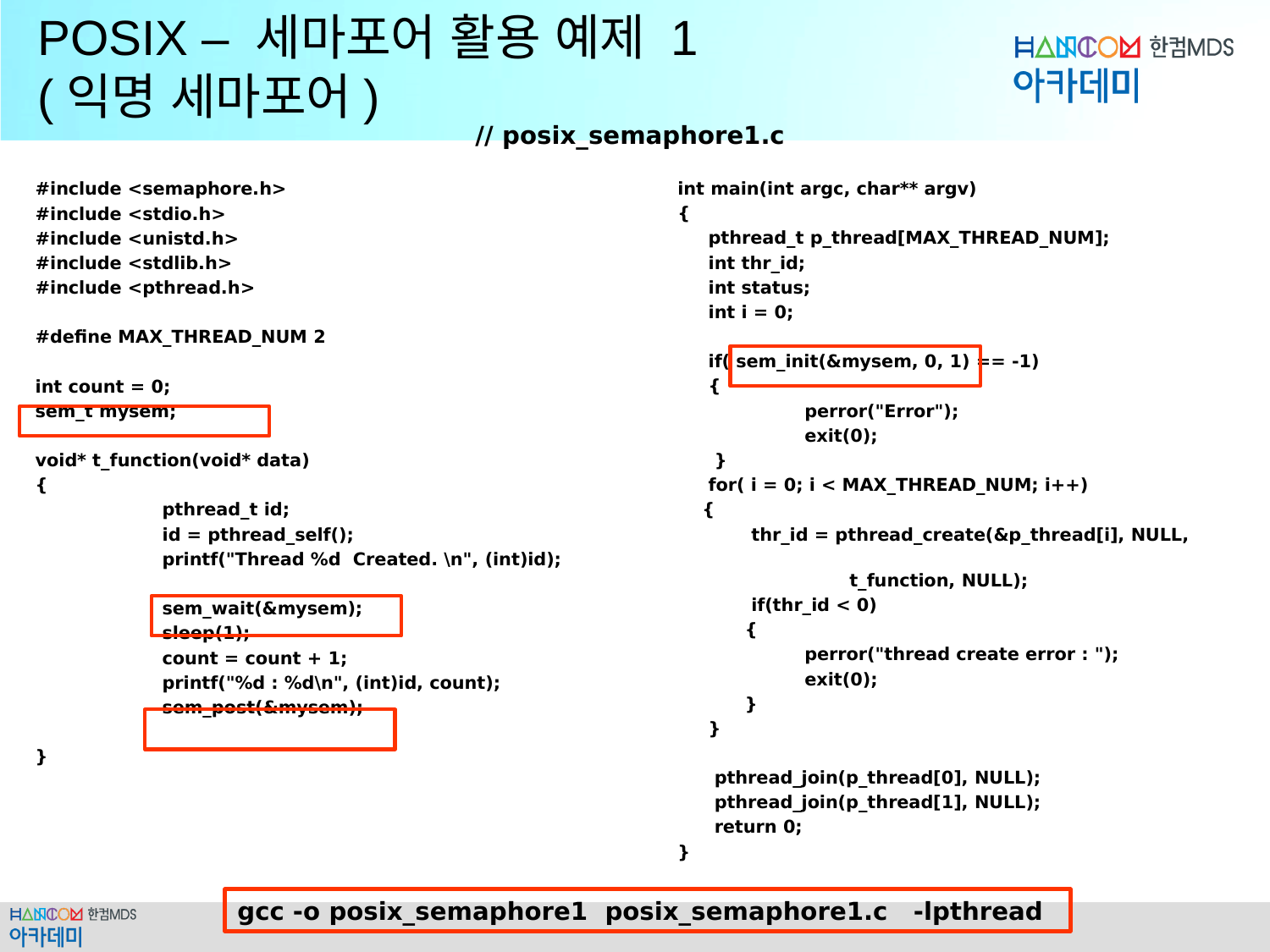

# POSIX – 세마포어 활용 예제 1 (익명 세마포어)
// posix_semaphore1.c
#include <semaphore.h>
#include <stdio.h>
#include <unistd.h>
#include <stdlib.h>
#include <pthread.h>

#define MAX_THREAD_NUM 2

int count = 0;
sem_t mysem;

void* t_function(void* data)
{
	pthread_t id;
	id = pthread_self();
	printf("Thread %d  Created. \n", (int)id);

	sem_wait(&mysem);
	sleep(1);
	count = count + 1;
	printf("%d : %d\n", (int)id, count);
	sem_post(&mysem);

}
int main(int argc, char** argv)
{
     pthread_t p_thread[MAX_THREAD_NUM];
     int thr_id;
     int status;
     int i = 0;

     if( sem_init(&mysem, 0, 1) == -1)
     {
	perror("Error");
	exit(0);
      }
     for( i = 0; i < MAX_THREAD_NUM; i++)
    {
            thr_id = pthread_create(&p_thread[i], NULL,
                            t_function, NULL);
            if(thr_id < 0)
           {
	perror("thread create error : ");
	exit(0);
           }
     }

      pthread_join(p_thread[0], NULL);
      pthread_join(p_thread[1], NULL);
      return 0;
}

gcc -o posix_semaphore1  posix_semaphore1.c   -lpthread